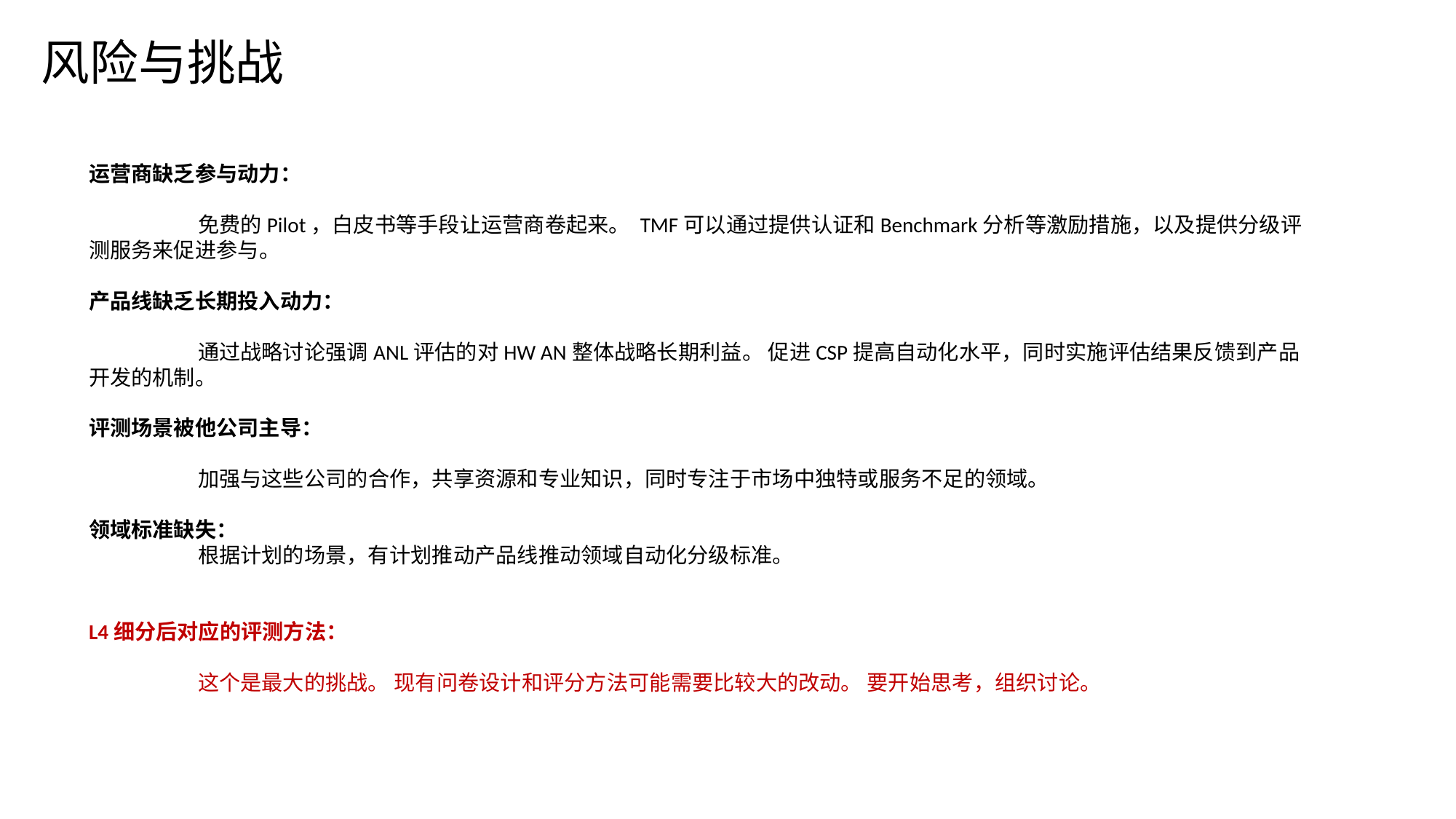

# 风险与挑战

运营商缺乏参与动力：

	免费的Pilot，白皮书等手段让运营商卷起来。 TMF可以通过提供认证和Benchmark分析等激励措施，以及提供分级评测服务来促进参与。

产品线缺乏长期投入动力：

	通过战略讨论强调ANL评估的对HW AN整体战略长期利益。 促进CSP提高自动化水平，同时实施评估结果反馈到产品开发的机制。

评测场景被他公司主导：

	加强与这些公司的合作，共享资源和专业知识，同时专注于市场中独特或服务不足的领域。

领域标准缺失：
	根据计划的场景，有计划推动产品线推动领域自动化分级标准。

L4细分后对应的评测方法：

	这个是最大的挑战。 现有问卷设计和评分方法可能需要比较大的改动。 要开始思考，组织讨论。